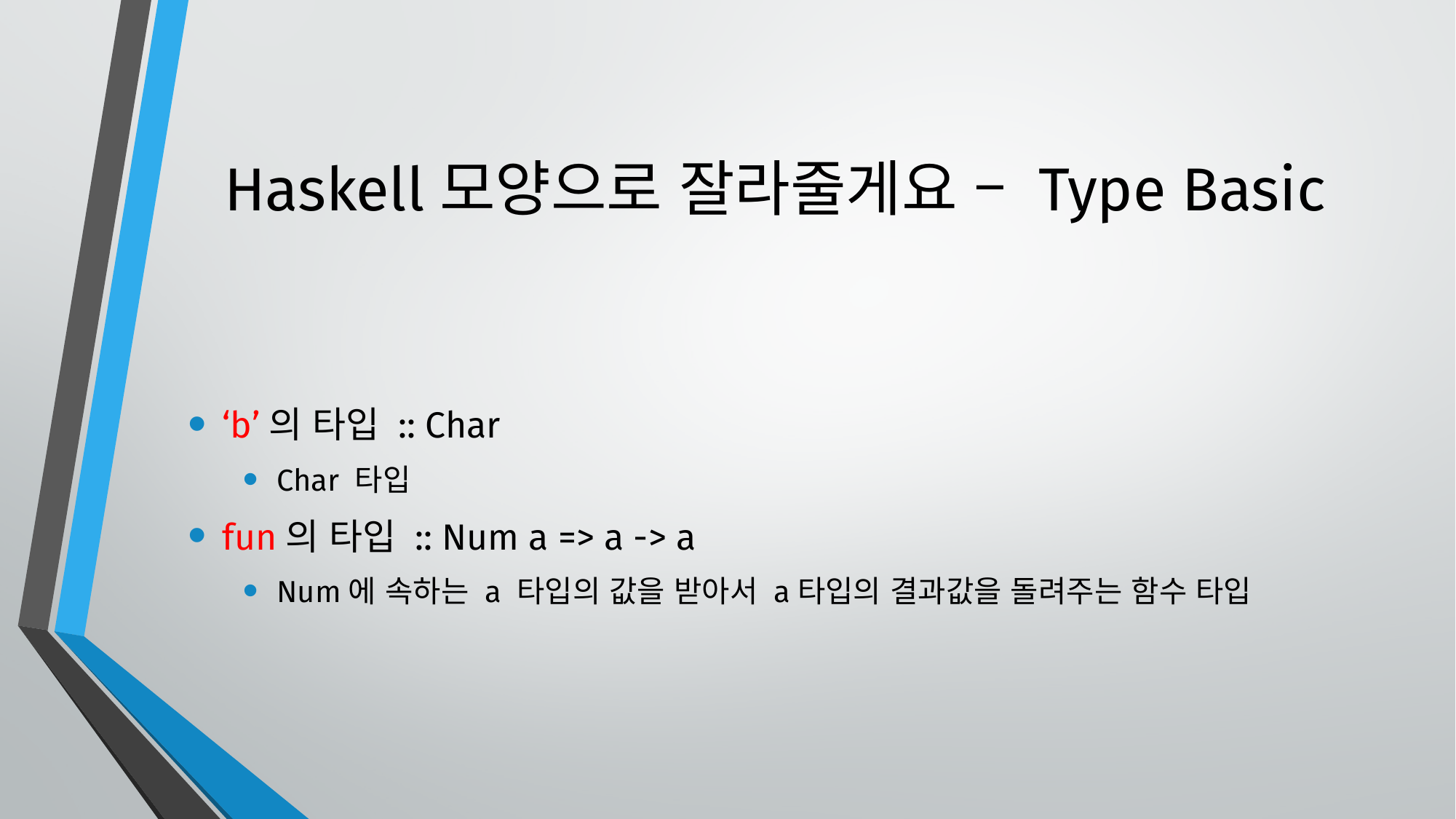

# Haskell모양으로 잘라줄게요 – Type Basic
‘b’의 타입 :: Char
Char 타입
fun의 타입 :: Num a => a -> a
Num에 속하는 a 타입의 값을 받아서 a타입의 결과값을 돌려주는 함수 타입